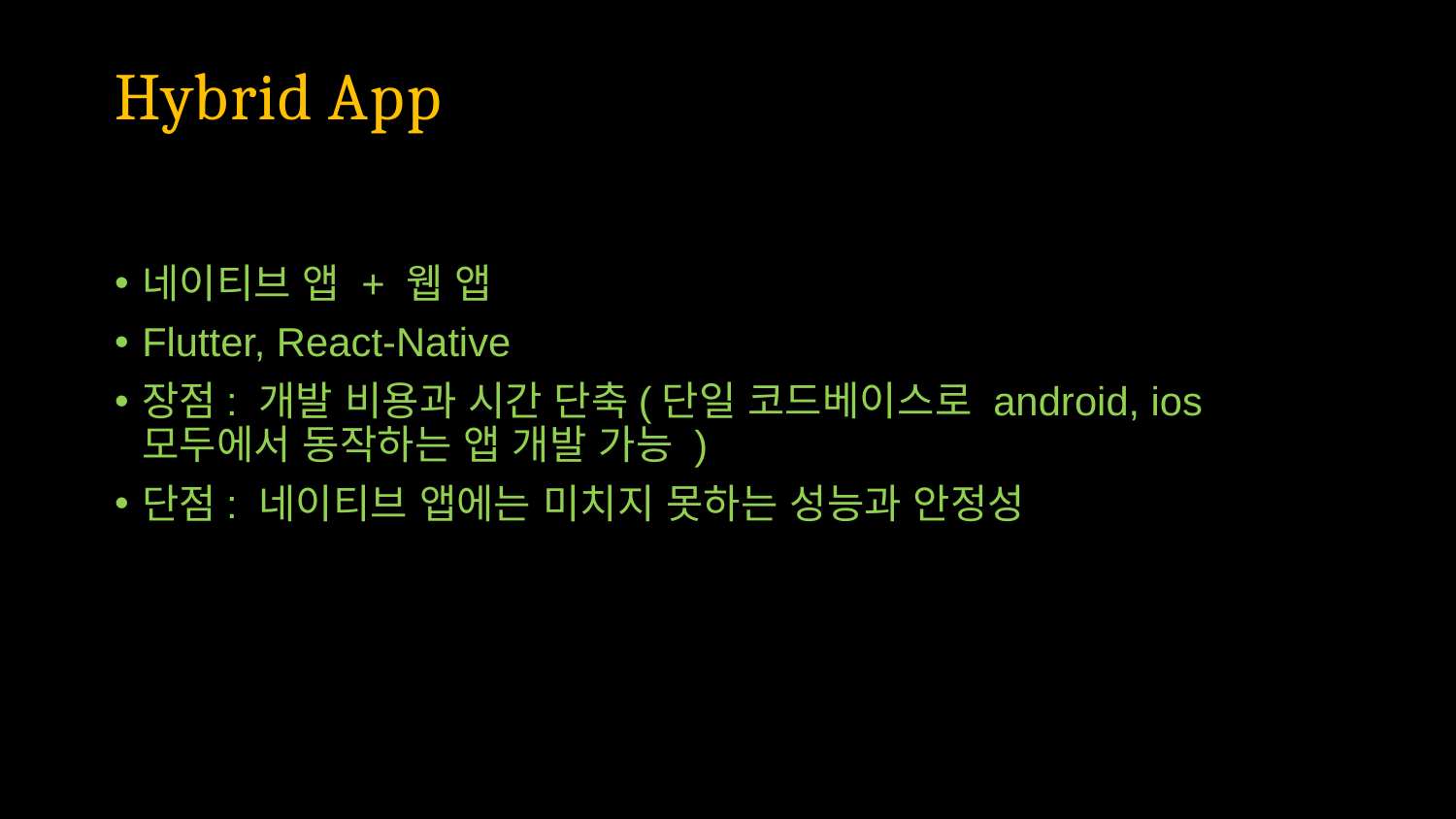

# Hybrid App

네이티브 앱 + 웹 앱
Flutter, React-Native
장점: 개발 비용과 시간 단축(단일 코드베이스로 android, ios 모두에서 동작하는 앱 개발 가능 )
단점: 네이티브 앱에는 미치지 못하는 성능과 안정성